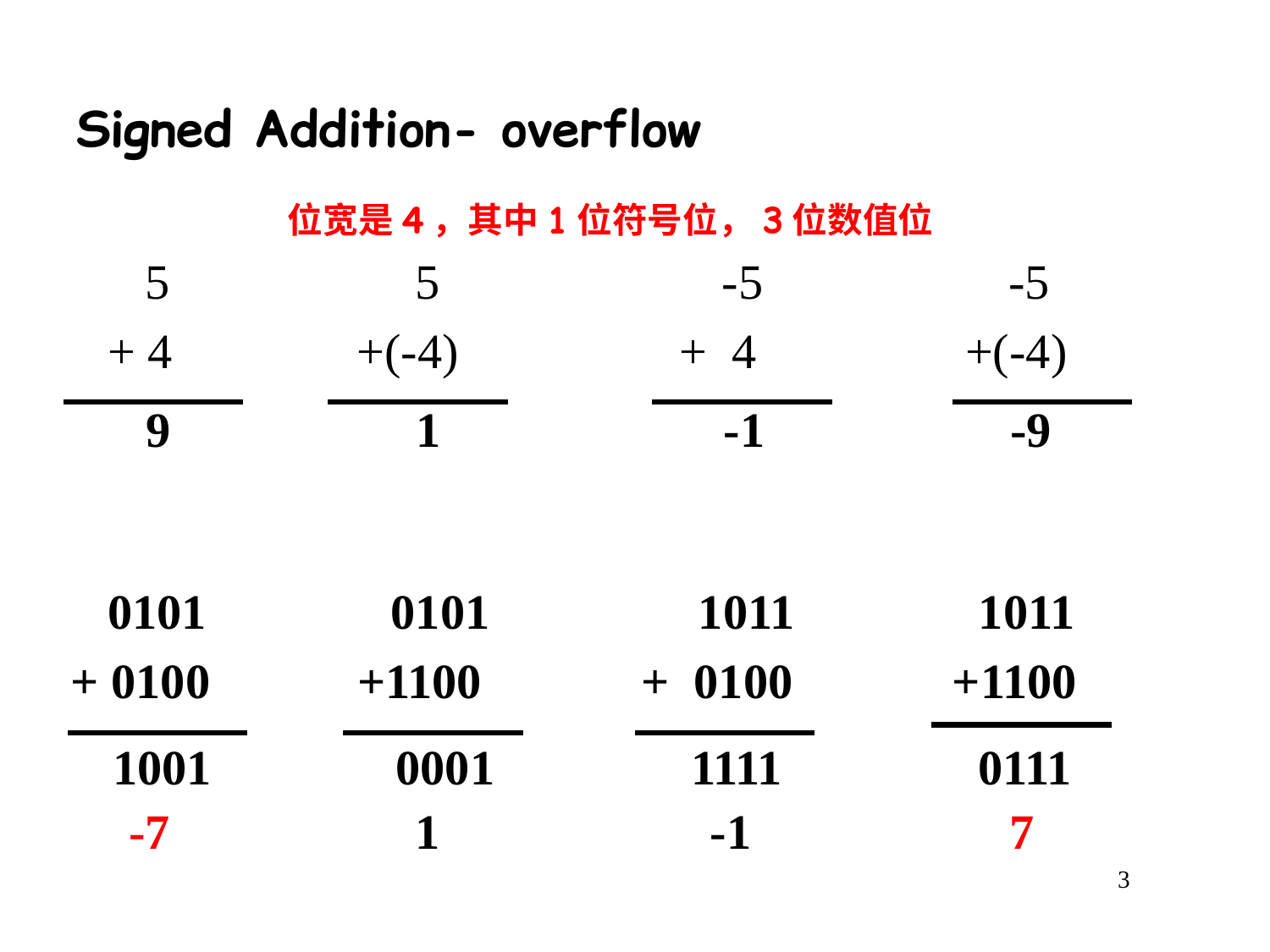

# Signed Addition- overflow
位宽是4，其中1位符号位，3位数值位
   5                    5                       -5                    -5
+ 4               +(-4)                  +  4                 +(-4)
    9                    1                       -1                    -9
   0101               0101                 1011               1011
+ 0100            +1100             +  0100             +1100
  1001               0001                1111                0111
      -7                    1                      -1                     7
3